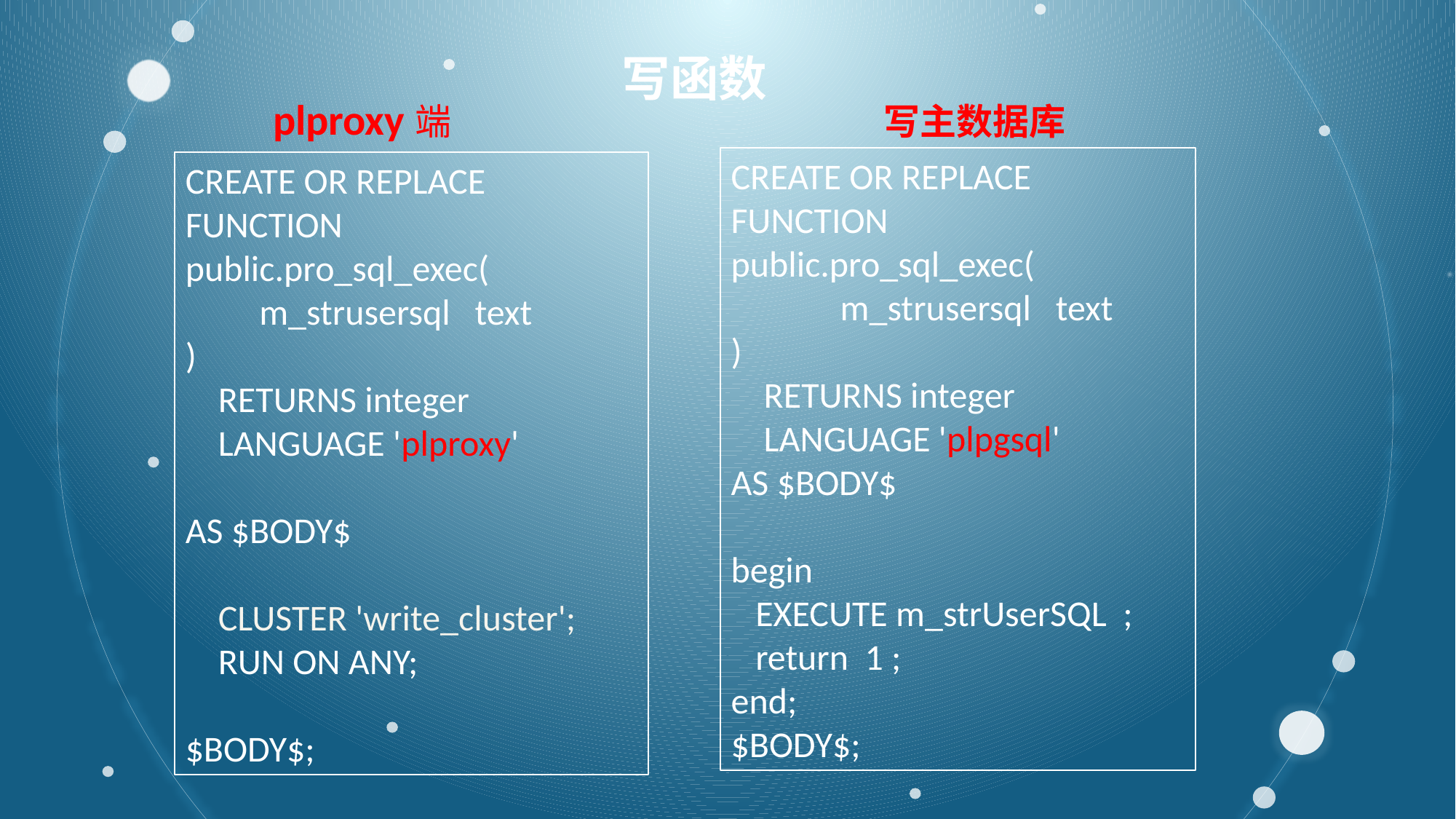

写函数
写主数据库
plproxy端
CREATE OR REPLACE FUNCTION public.pro_sql_exec(
	m_strusersql   text
)
    RETURNS integer
    LANGUAGE 'plpgsql'
AS $BODY$

begin
   EXECUTE m_strUserSQL  ;
   return  1 ;
end;
$BODY$;
CREATE OR REPLACE FUNCTION public.pro_sql_exec(
         m_strusersql   text
)
    RETURNS integer
    LANGUAGE 'plproxy'

AS $BODY$

    CLUSTER 'write_cluster';
    RUN ON ANY;

$BODY$;